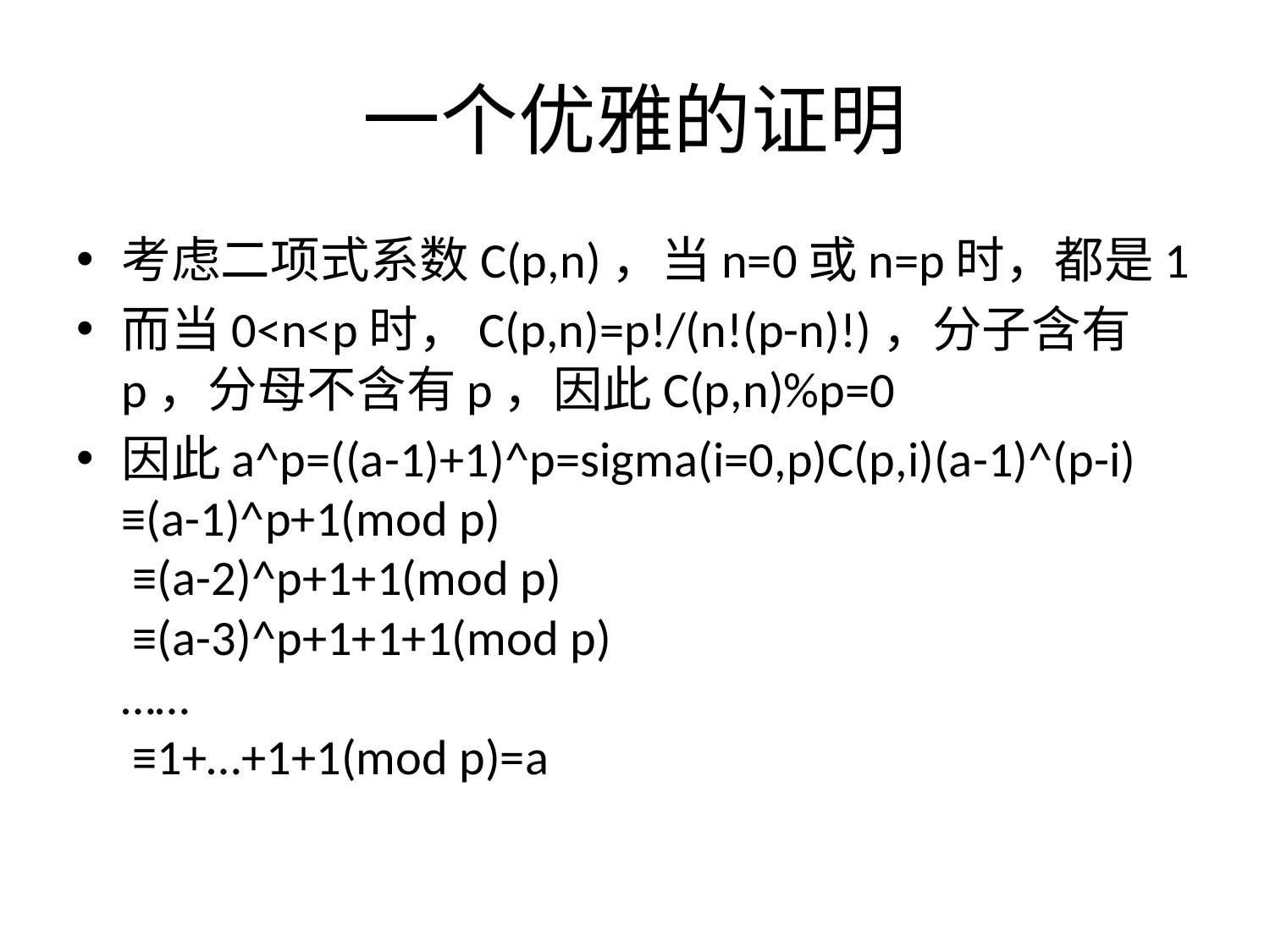

# 一个优雅的证明
考虑二项式系数C(p,n)，当n=0或n=p时，都是1
而当0<n<p时，C(p,n)=p!/(n!(p-n)!)，分子含有p，分母不含有p，因此C(p,n)%p=0
因此a^p=((a-1)+1)^p=sigma(i=0,p)C(p,i)(a-1)^(p-i)
≡(a-1)^p+1(mod p)
 ≡(a-2)^p+1+1(mod p)
 ≡(a-3)^p+1+1+1(mod p)
……
 ≡1+…+1+1(mod p)=a